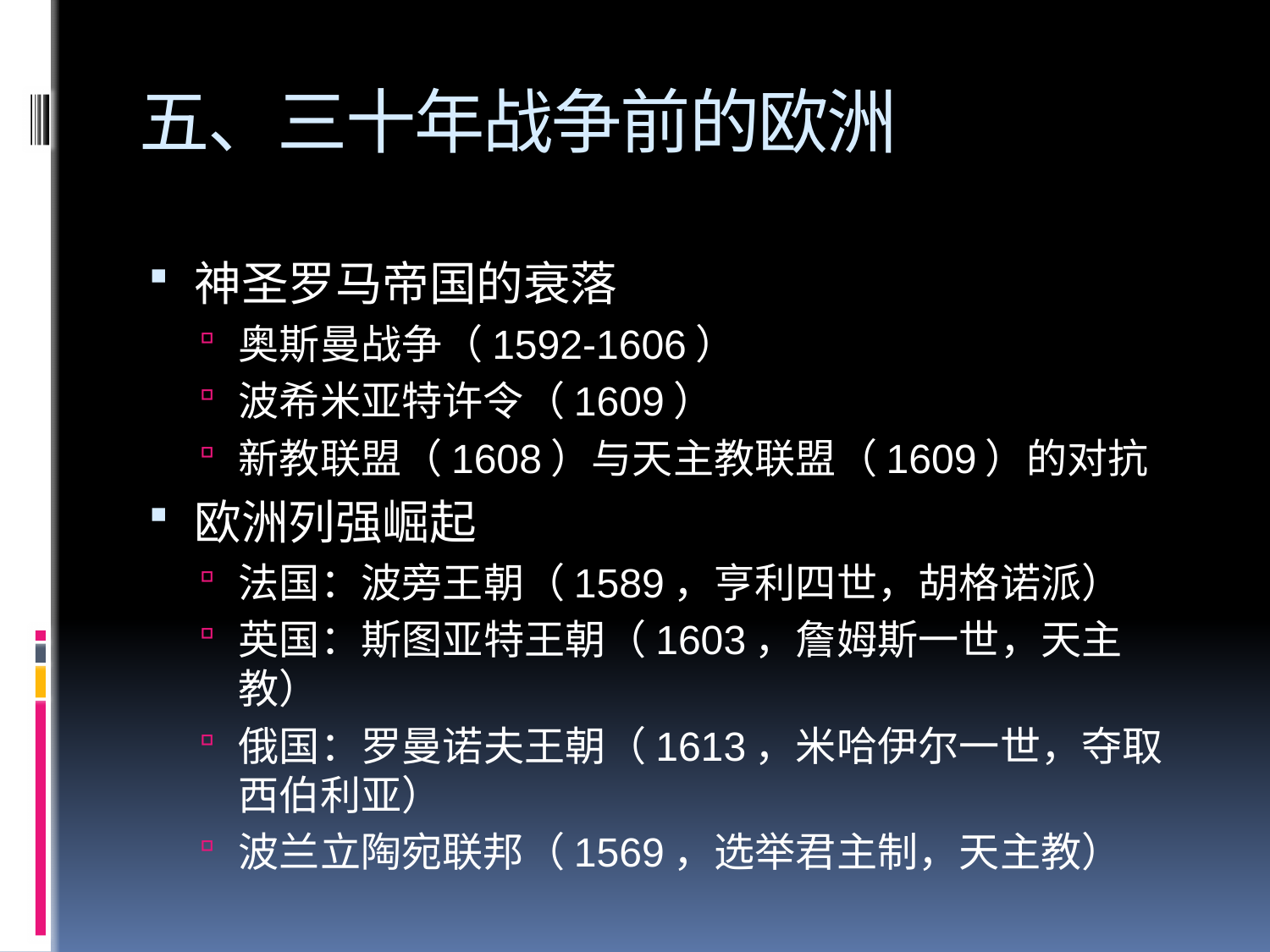

# 五、三十年战争前的欧洲
神圣罗马帝国的衰落
奥斯曼战争（1592-1606）
波希米亚特许令（1609）
新教联盟（1608）与天主教联盟（1609）的对抗
欧洲列强崛起
法国：波旁王朝（1589，亨利四世，胡格诺派）
英国：斯图亚特王朝（1603，詹姆斯一世，天主教）
俄国：罗曼诺夫王朝（1613，米哈伊尔一世，夺取西伯利亚）
波兰立陶宛联邦（1569，选举君主制，天主教）